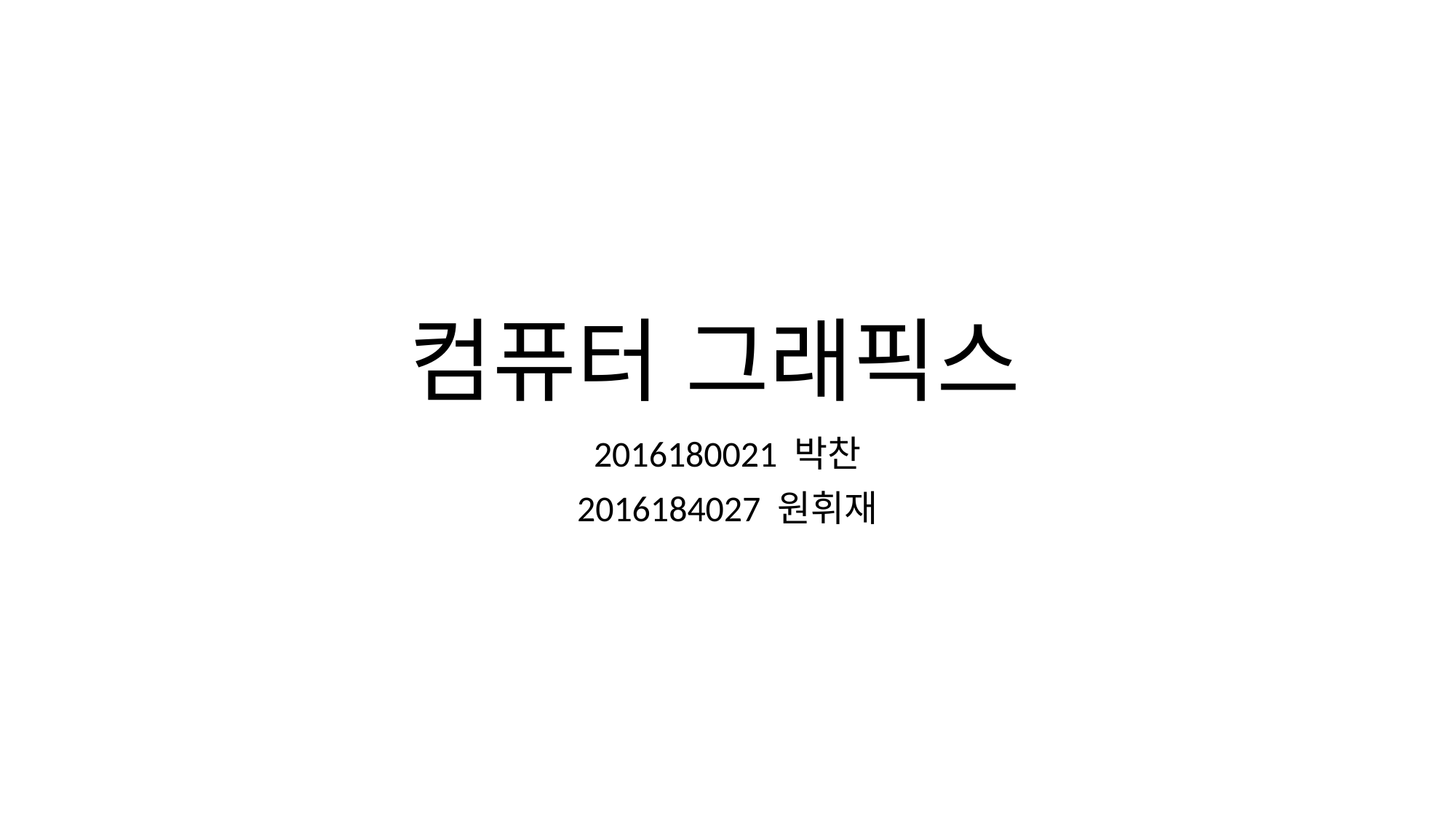

# 컴퓨터 그래픽스
2016180021 박찬
2016184027 원휘재